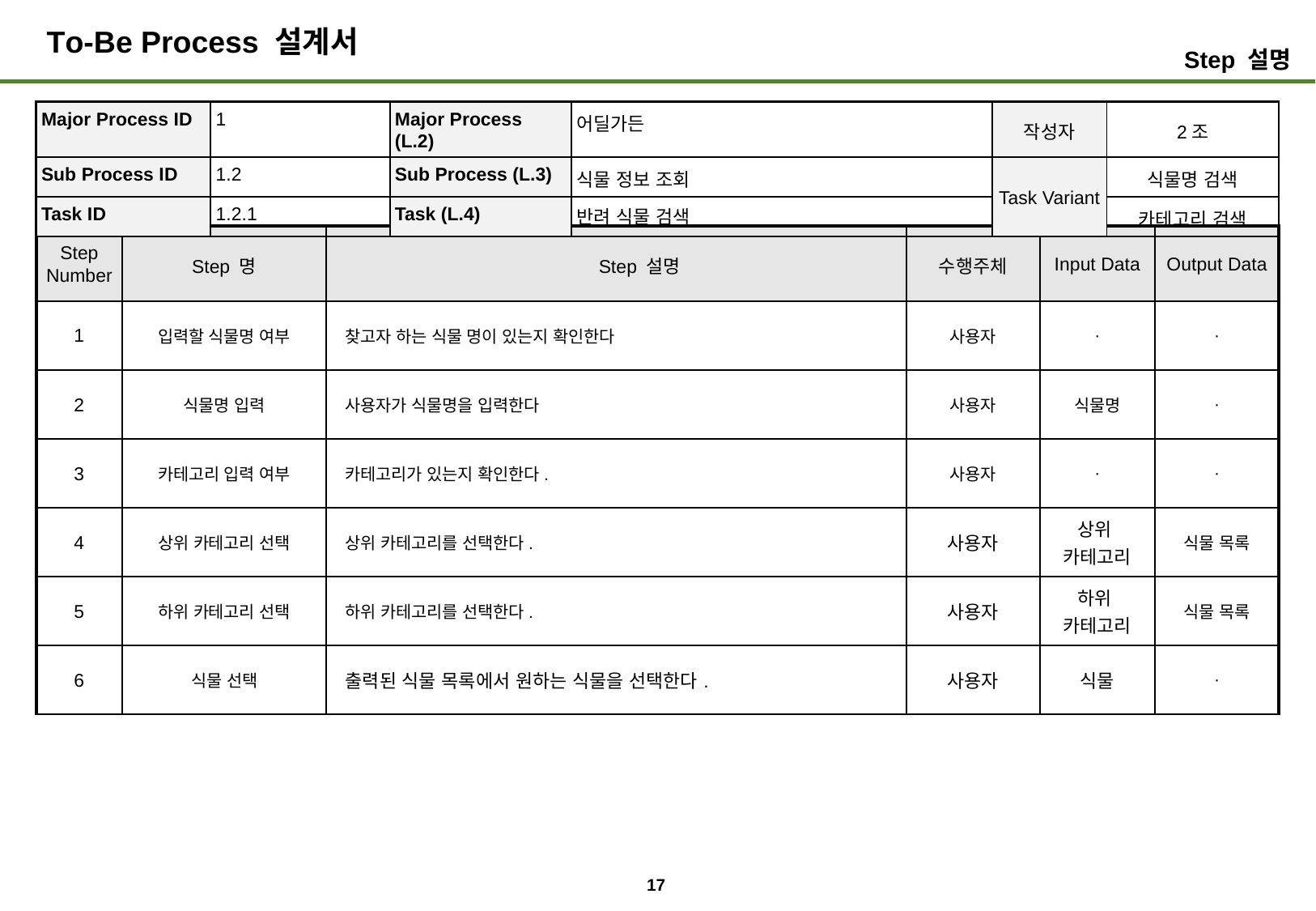

# To-Be Process 설계서
Step 설명
| Major Process ID | 1 | Major Process (L.2) | 어딜가든 | 작성자 | 2조 |
| --- | --- | --- | --- | --- | --- |
| Sub Process ID | 1.2 | Sub Process (L.3) | 식물 정보 조회 | Task Variant | 식물명 검색 |
| Task ID | 1.2.1 | Task (L.4) | 반려 식물 검색 |  | 카테고리 검색 |
| Step Number | Step 명 | Step 설명 | 수행주체 | Input Data | Output Data |
| --- | --- | --- | --- | --- | --- |
| 1 | 입력할 식물명 여부 | 찾고자 하는 식물 명이 있는지 확인한다 | 사용자 | · | · |
| 2 | 식물명 입력 | 사용자가 식물명을 입력한다 | 사용자 | 식물명 | · |
| 3 | 카테고리 입력 여부 | 카테고리가 있는지 확인한다. | 사용자 | · | · |
| 4 | 상위 카테고리 선택 | 상위 카테고리를 선택한다. | 사용자 | 상위 카테고리 | 식물 목록 |
| 5 | 하위 카테고리 선택 | 하위 카테고리를 선택한다. | 사용자 | 하위 카테고리 | 식물 목록 |
| 6 | 식물 선택 | 출력된 식물 목록에서 원하는 식물을 선택한다. | 사용자 | 식물 | · |